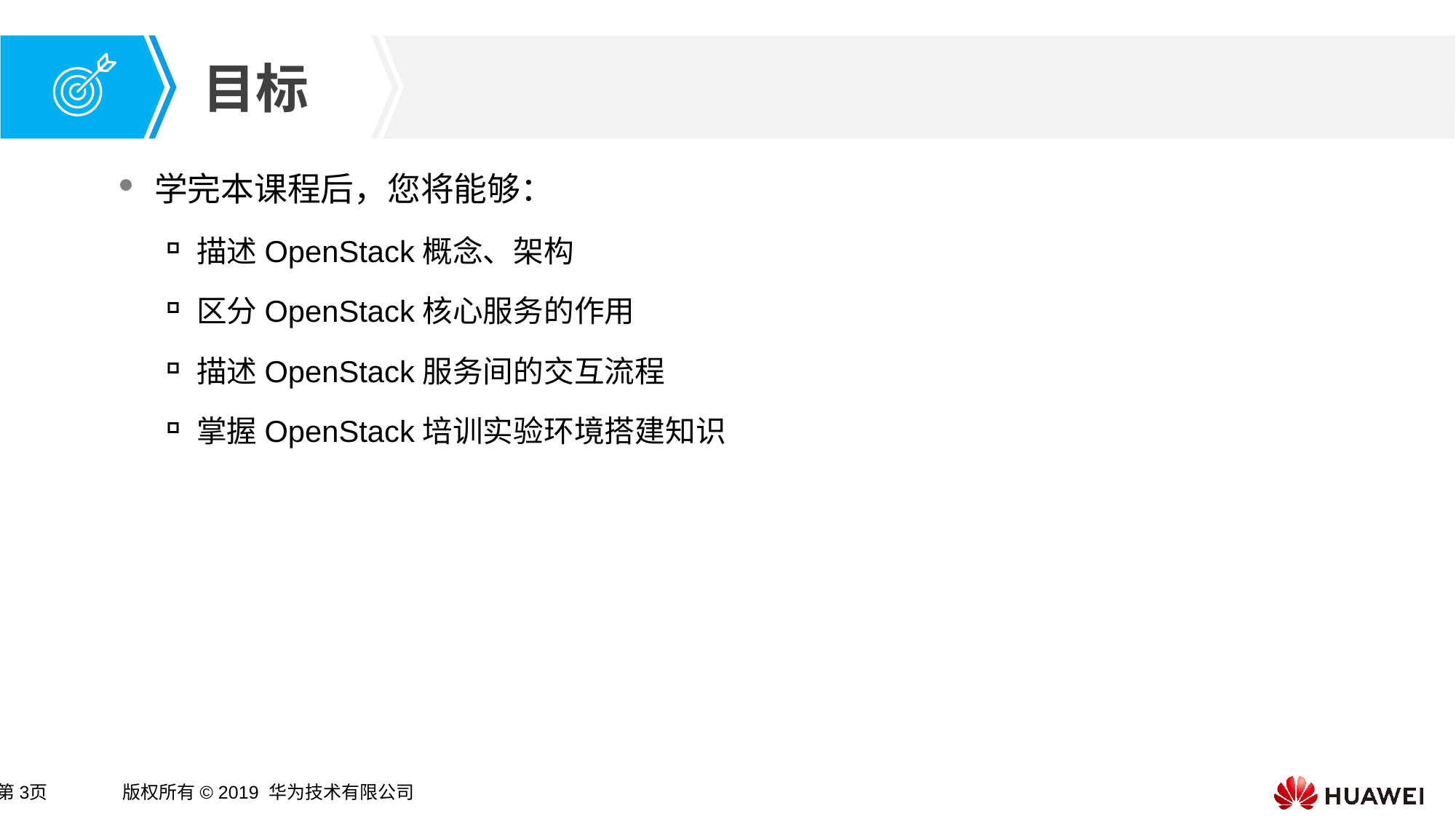

学完本课程后，您将能够：
描述OpenStack概念、架构
区分OpenStack核心服务的作用
描述OpenStack服务间的交互流程
掌握OpenStack培训实验环境搭建知识